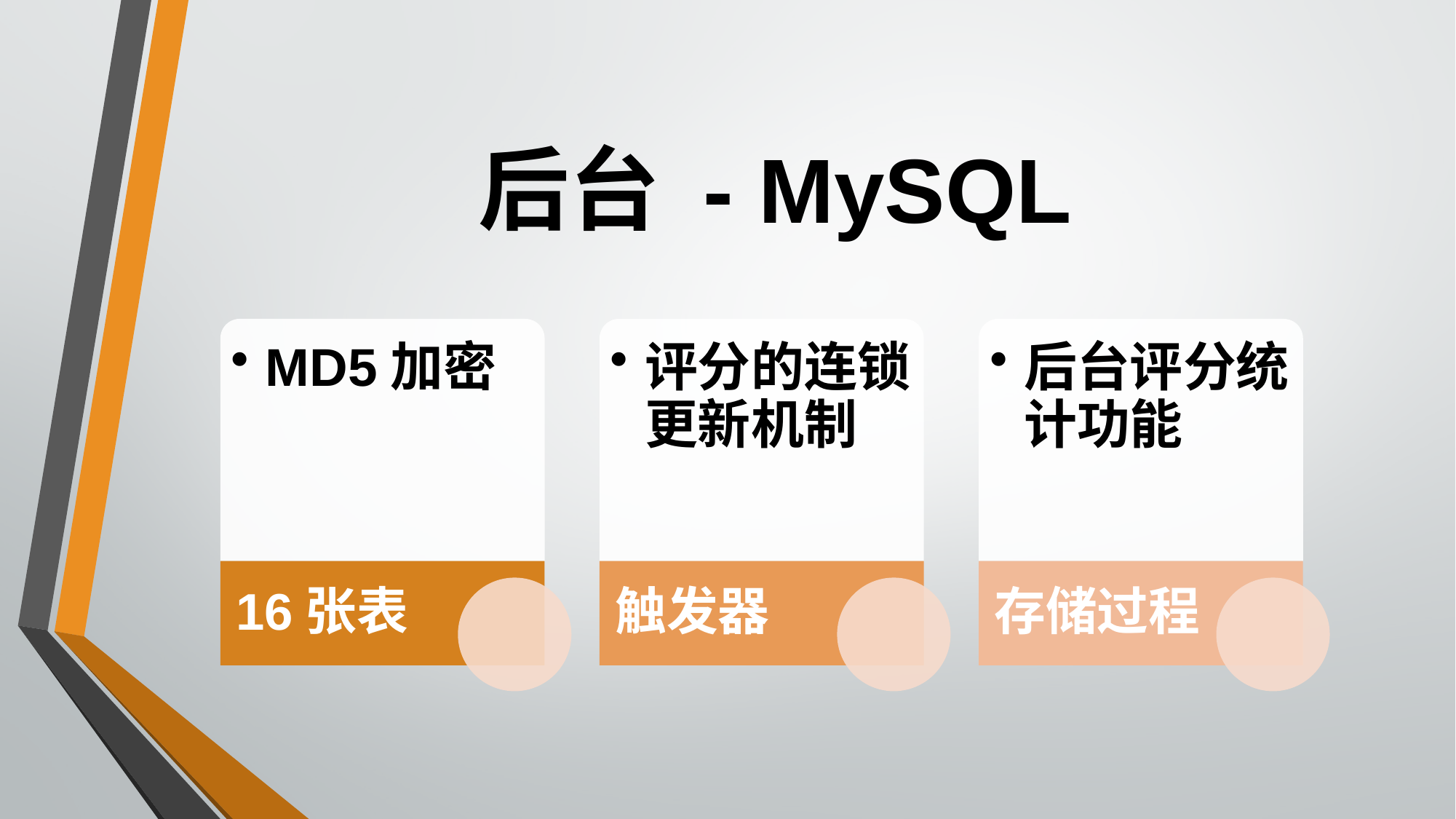

# 后台 - MySQL
MD5加密
16张表
评分的连锁更新机制
触发器
后台评分统计功能
存储过程